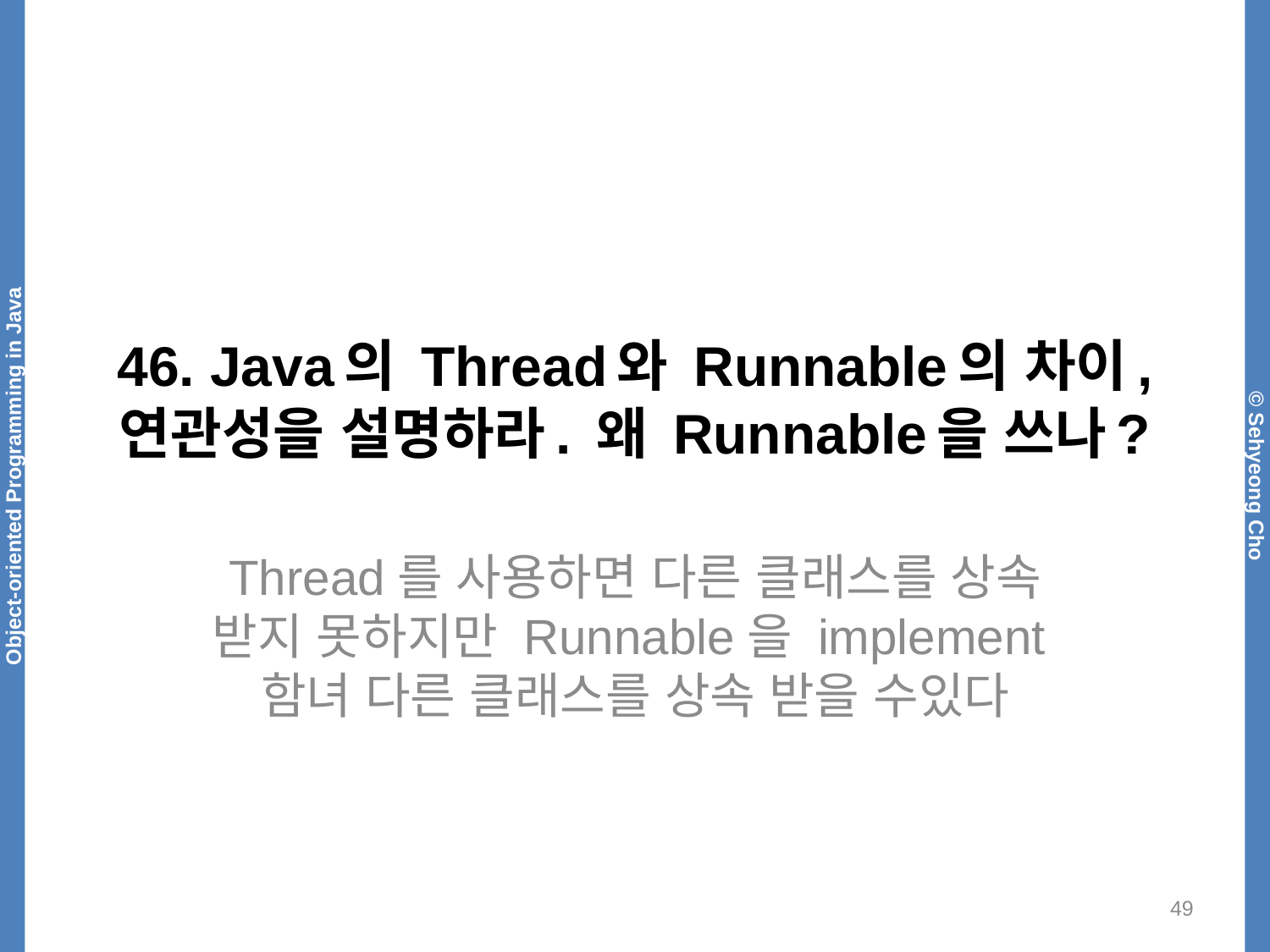

# 46. Java의 Thread와 Runnable의 차이, 연관성을 설명하라. 왜 Runnable을 쓰나?
Thread를 사용하면 다른 클래스를 상속 받지 못하지만 Runnable을 implement함녀 다른 클래스를 상속 받을 수있다
49